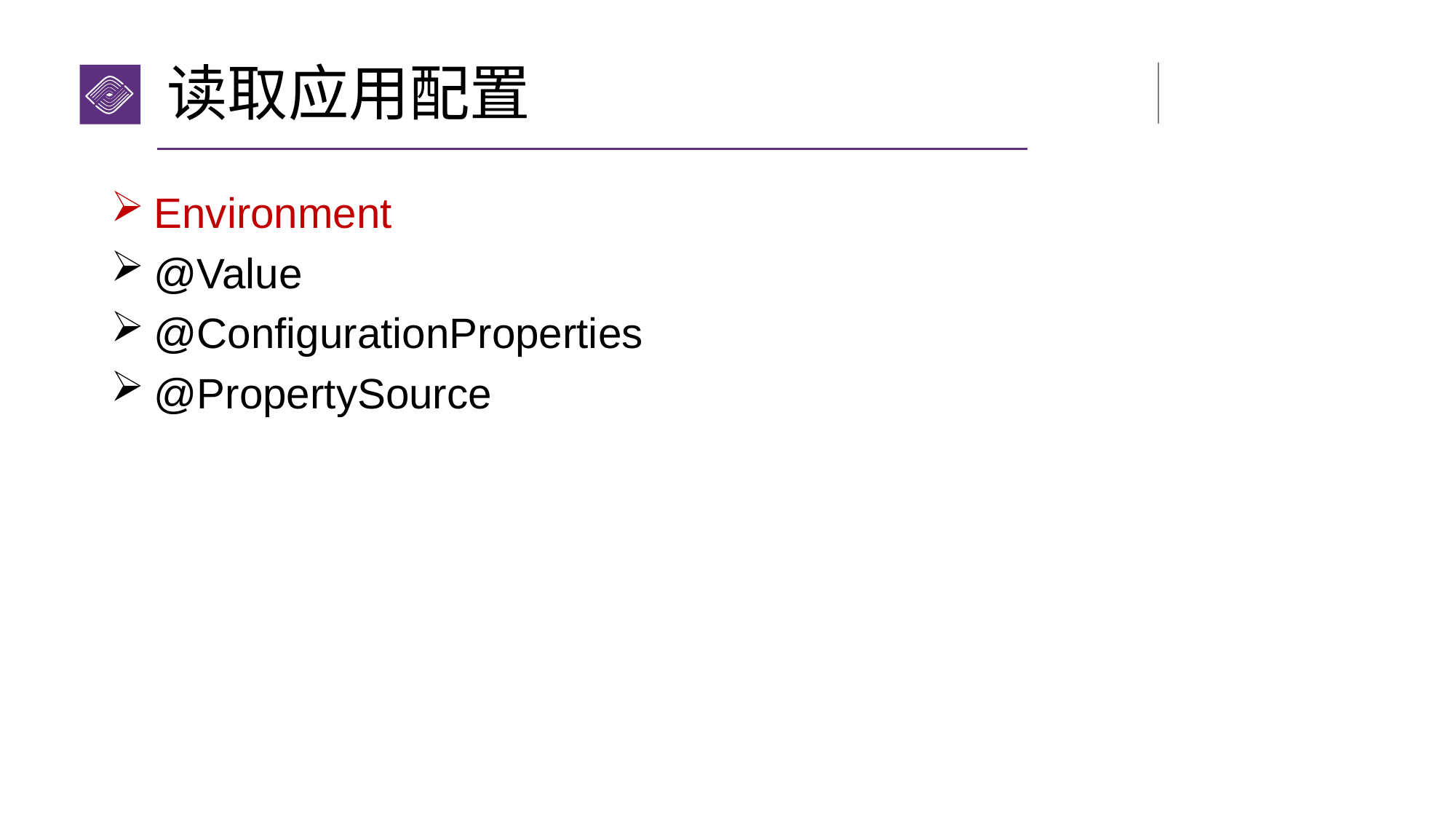

# 读取应用配置
Environment
@Value
@ConfigurationProperties
@PropertySource
19